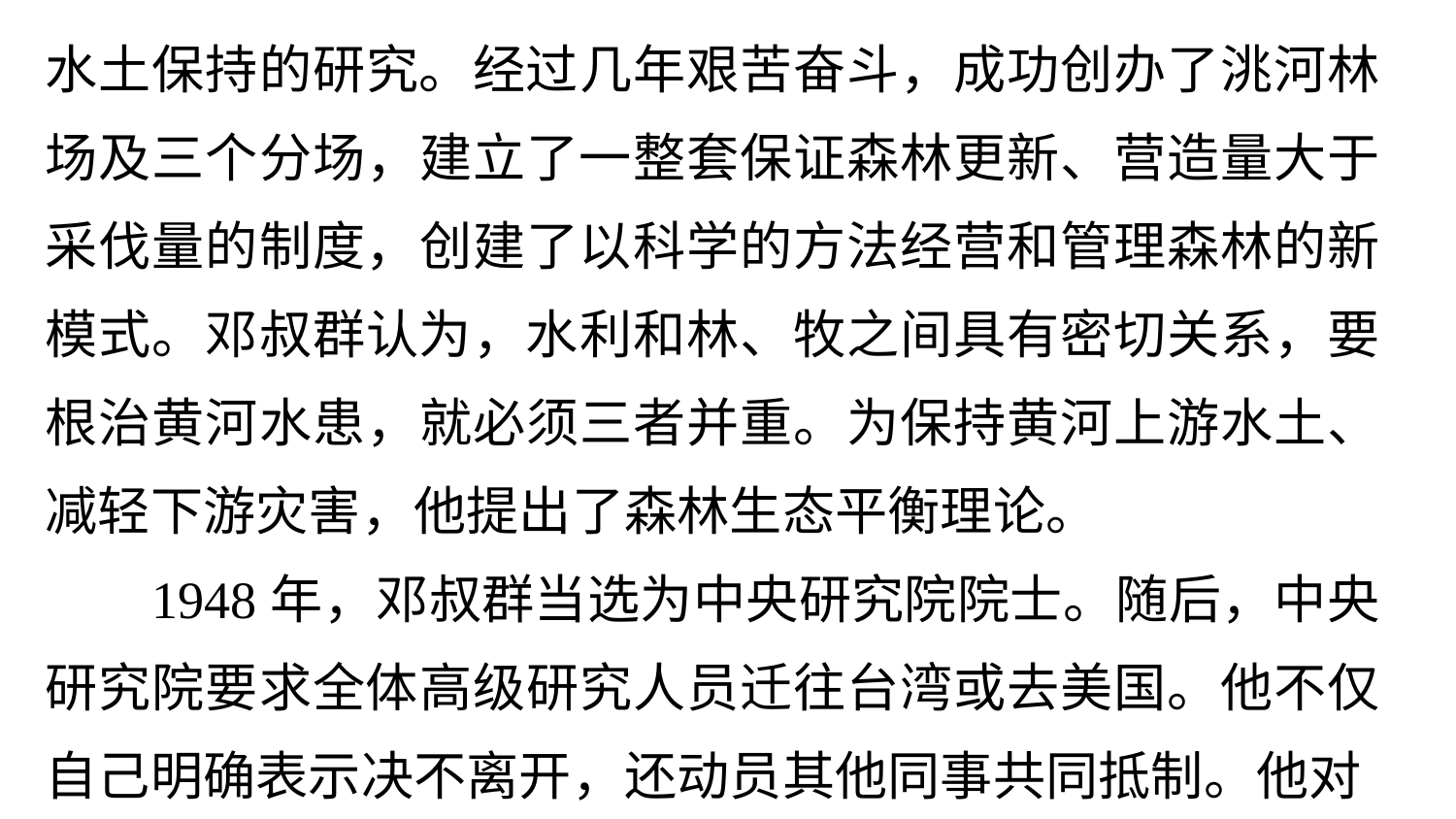

水土保持的研究。经过几年艰苦奋斗，成功创办了洮河林场及三个分场，建立了一整套保证森林更新、营造量大于采伐量的制度，创建了以科学的方法经营和管理森林的新模式。邓叔群认为，水利和林、牧之间具有密切关系，要根治黄河水患，就必须三者并重。为保持黄河上游水土、减轻下游灾害，他提出了森林生态平衡理论。
        1948年，邓叔群当选为中央研究院院士。随后，中央研究院要求全体高级研究人员迁往台湾或去美国。他不仅自己明确表示决不离开，还动员其他同事共同抵制。他对